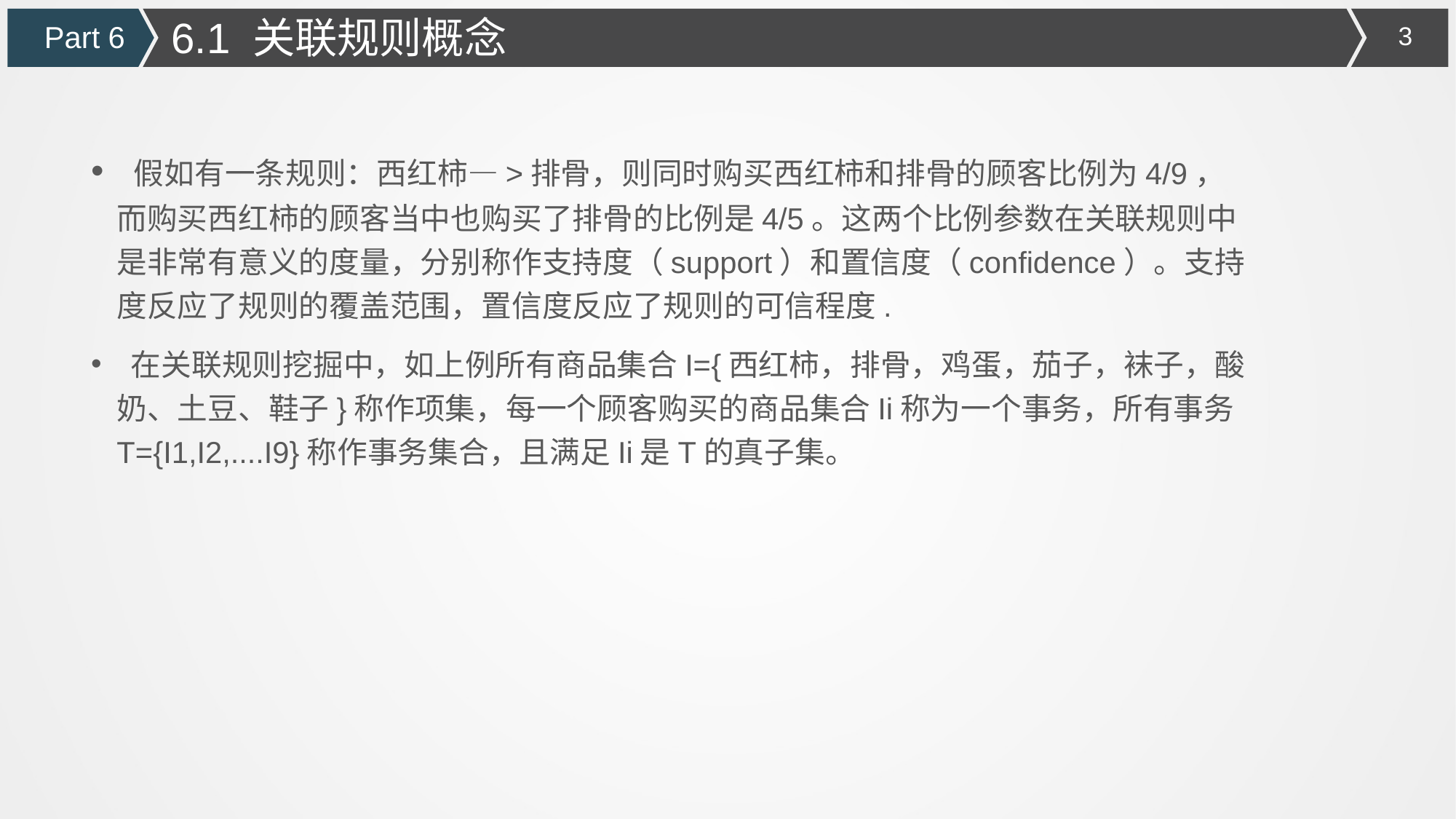

6.1 关联规则概念
Part 6
 假如有一条规则：西红柿—>排骨，则同时购买西红柿和排骨的顾客比例为4/9，而购买西红柿的顾客当中也购买了排骨的比例是4/5。这两个比例参数在关联规则中是非常有意义的度量，分别称作支持度（support）和置信度（confidence）。支持度反应了规则的覆盖范围，置信度反应了规则的可信程度.
 在关联规则挖掘中，如上例所有商品集合I={西红柿，排骨，鸡蛋，茄子，袜子，酸奶、土豆、鞋子}称作项集，每一个顾客购买的商品集合Ii称为一个事务，所有事务T={I1,I2,....I9}称作事务集合，且满足Ii是T的真子集。